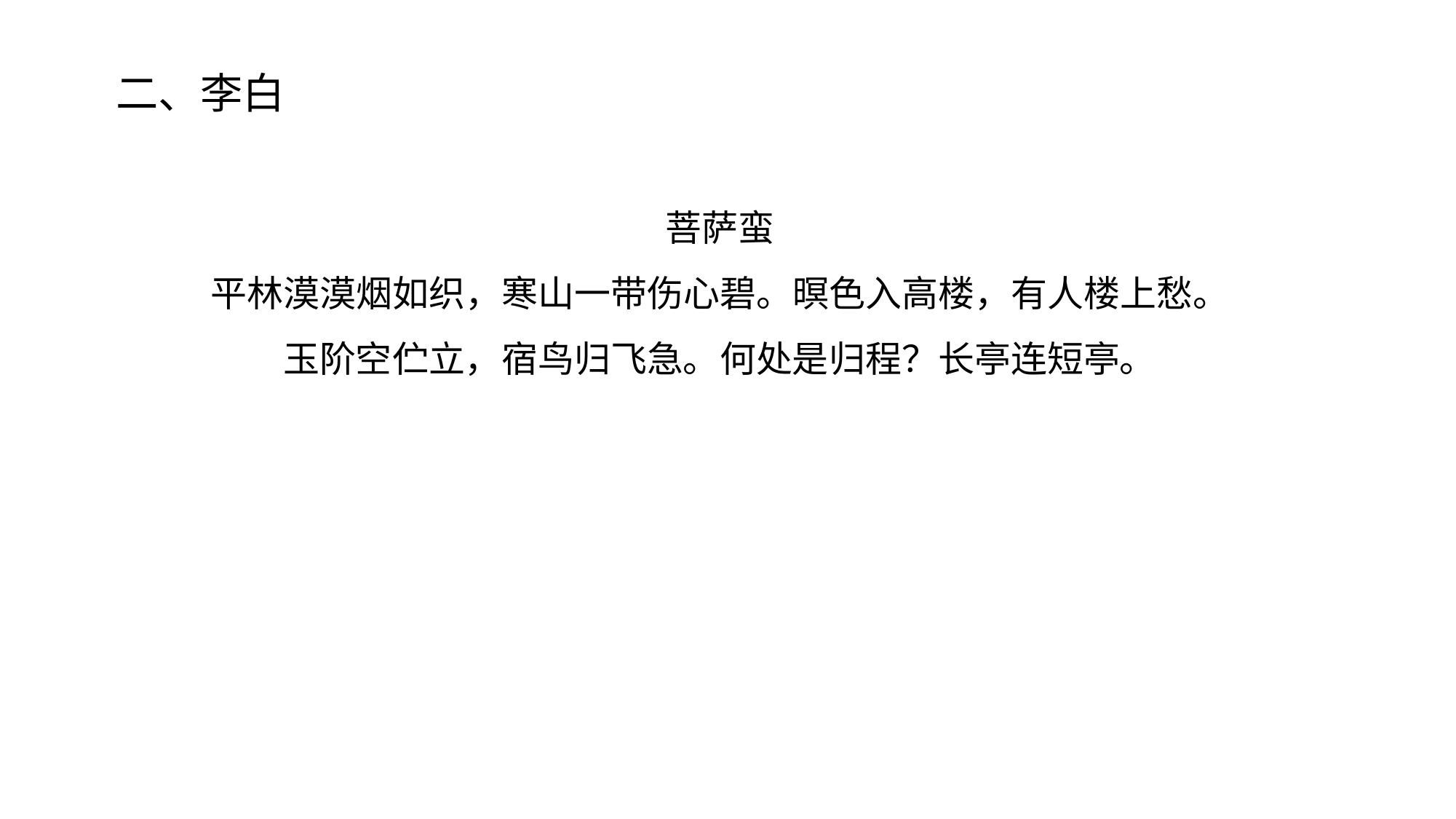

二、李白

菩萨蛮
平林漠漠烟如织，寒山一带伤心碧。暝色入高楼，有人楼上愁。
玉阶空伫立，宿鸟归飞急。何处是归程？长亭连短亭。